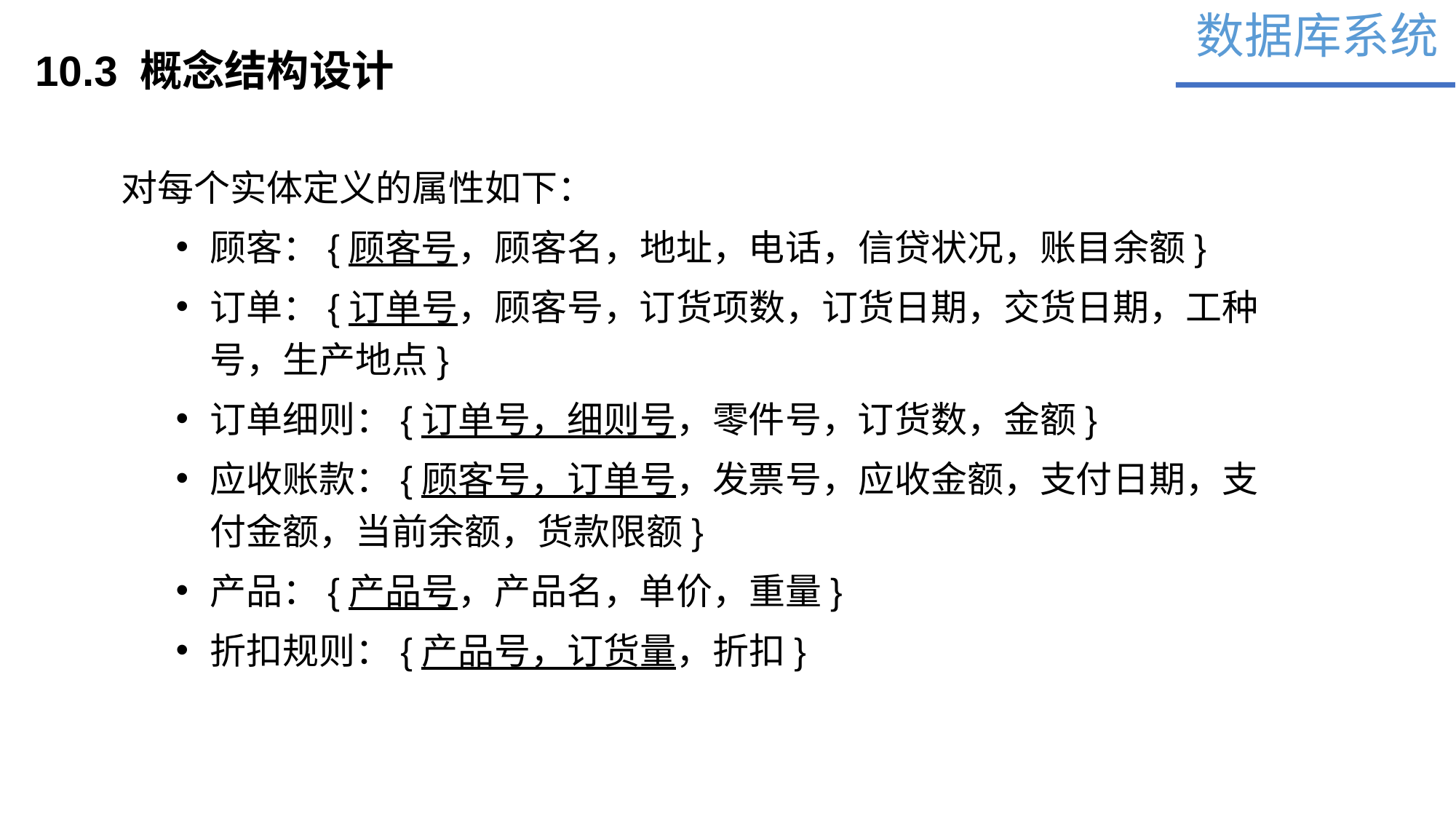

数据库系统
10.3 概念结构设计

对每个实体定义的属性如下：
顾客：{顾客号，顾客名，地址，电话，信贷状况，账目余额}
订单：{订单号，顾客号，订货项数，订货日期，交货日期，工种号，生产地点}
订单细则：{订单号，细则号，零件号，订货数，金额}
应收账款：{顾客号，订单号，发票号，应收金额，支付日期，支付金额，当前余额，货款限额}
产品：{产品号，产品名，单价，重量}
折扣规则：{产品号，订货量，折扣}